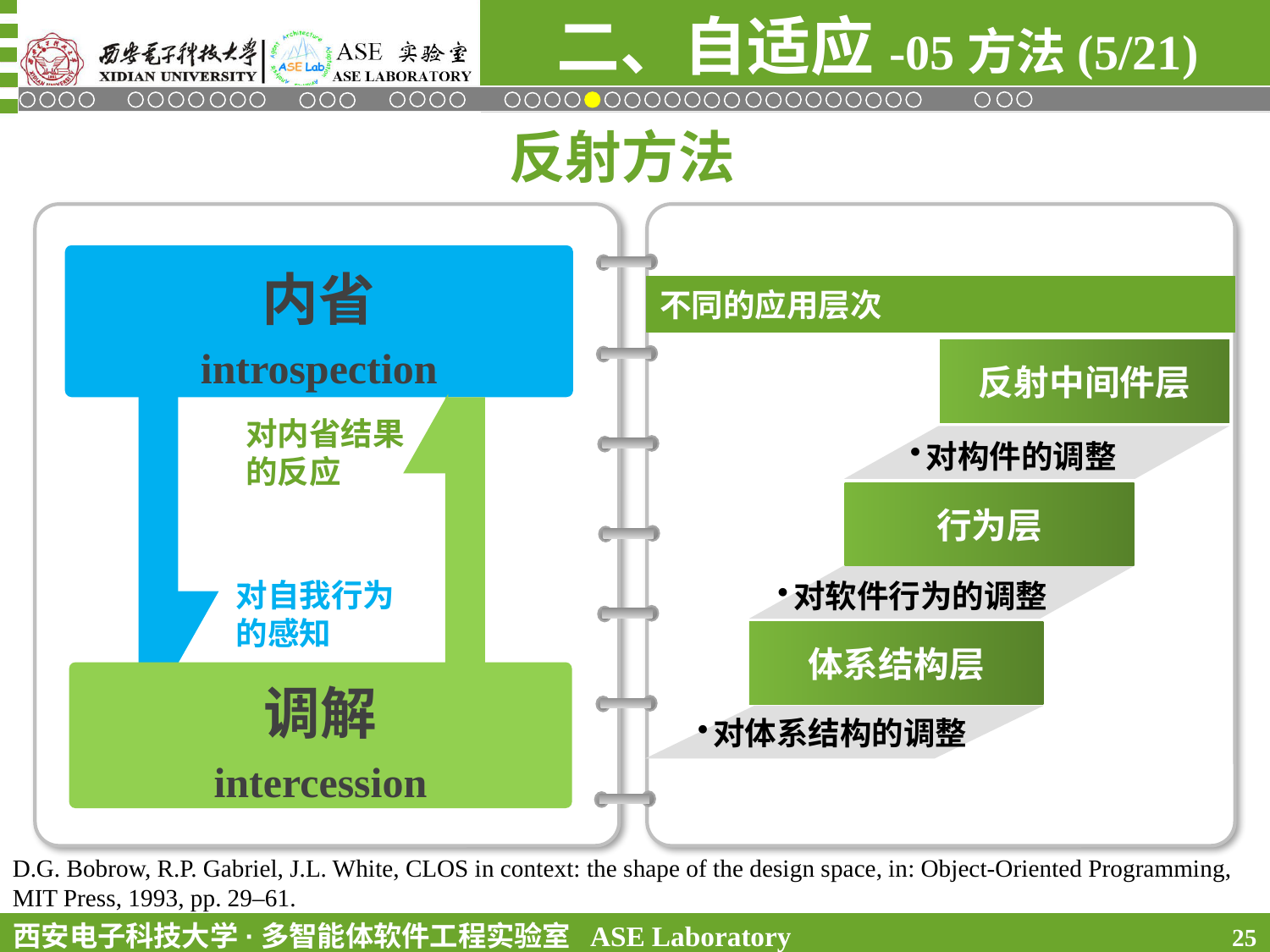

二、自适应-05方法(5/21)

反射方法

不同的应用层次
反射中间件层

对构件的调整

行为层

对软件行为的调整

体系结构层

对体系结构的调整

内省
introspection

对内省结果
的反应

对自我行为
的感知

调解
intercession
D.G. Bobrow, R.P. Gabriel, J.L. White, CLOS in context: the shape of the design space, in: Object-Oriented Programming, MIT Press, 1993, pp. 29–61.
25